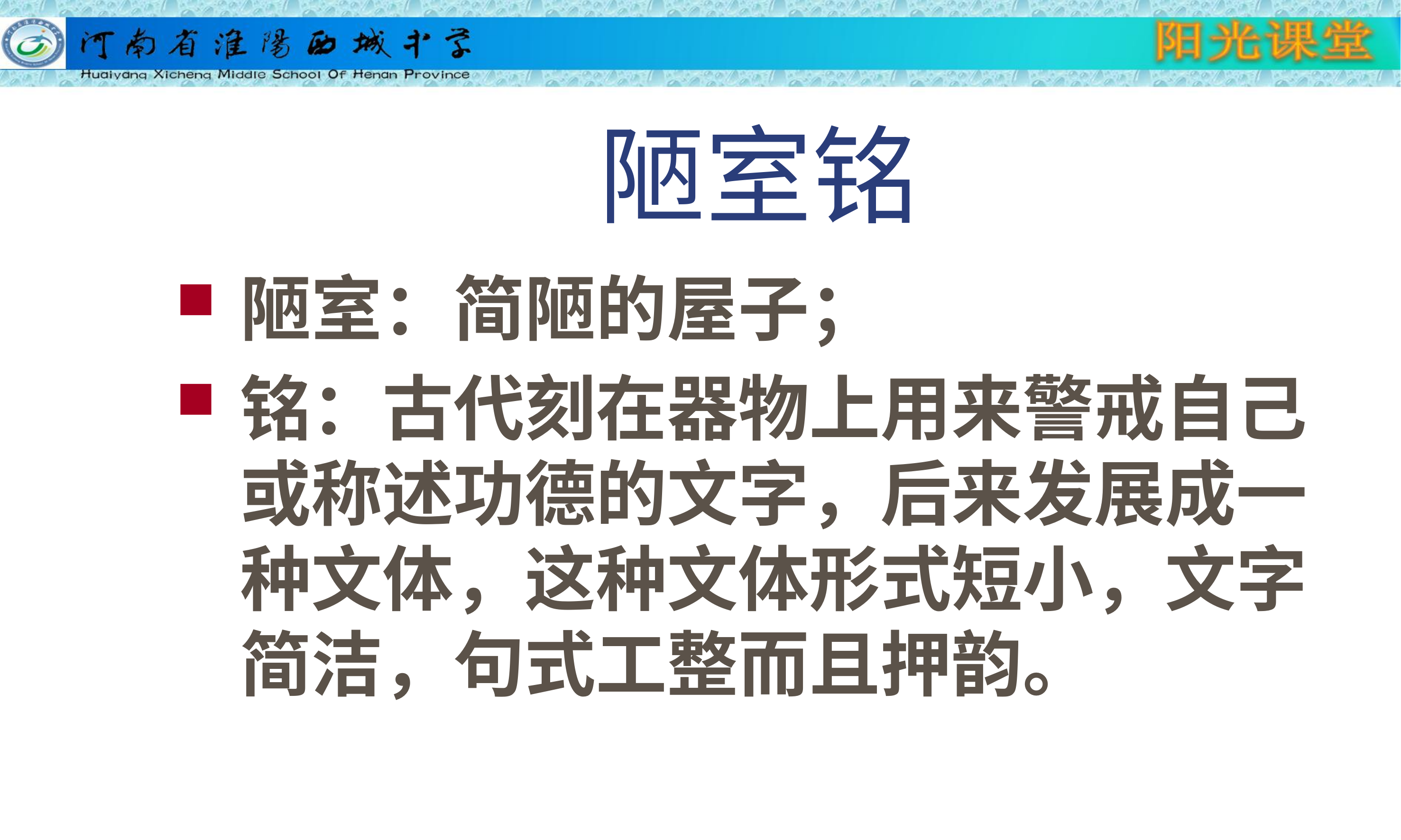

# 陋室铭
陋室：简陋的屋子；
铭：古代刻在器物上用来警戒自己或称述功德的文字，后来发展成一种文体，这种文体形式短小，文字简洁，句式工整而且押韵。